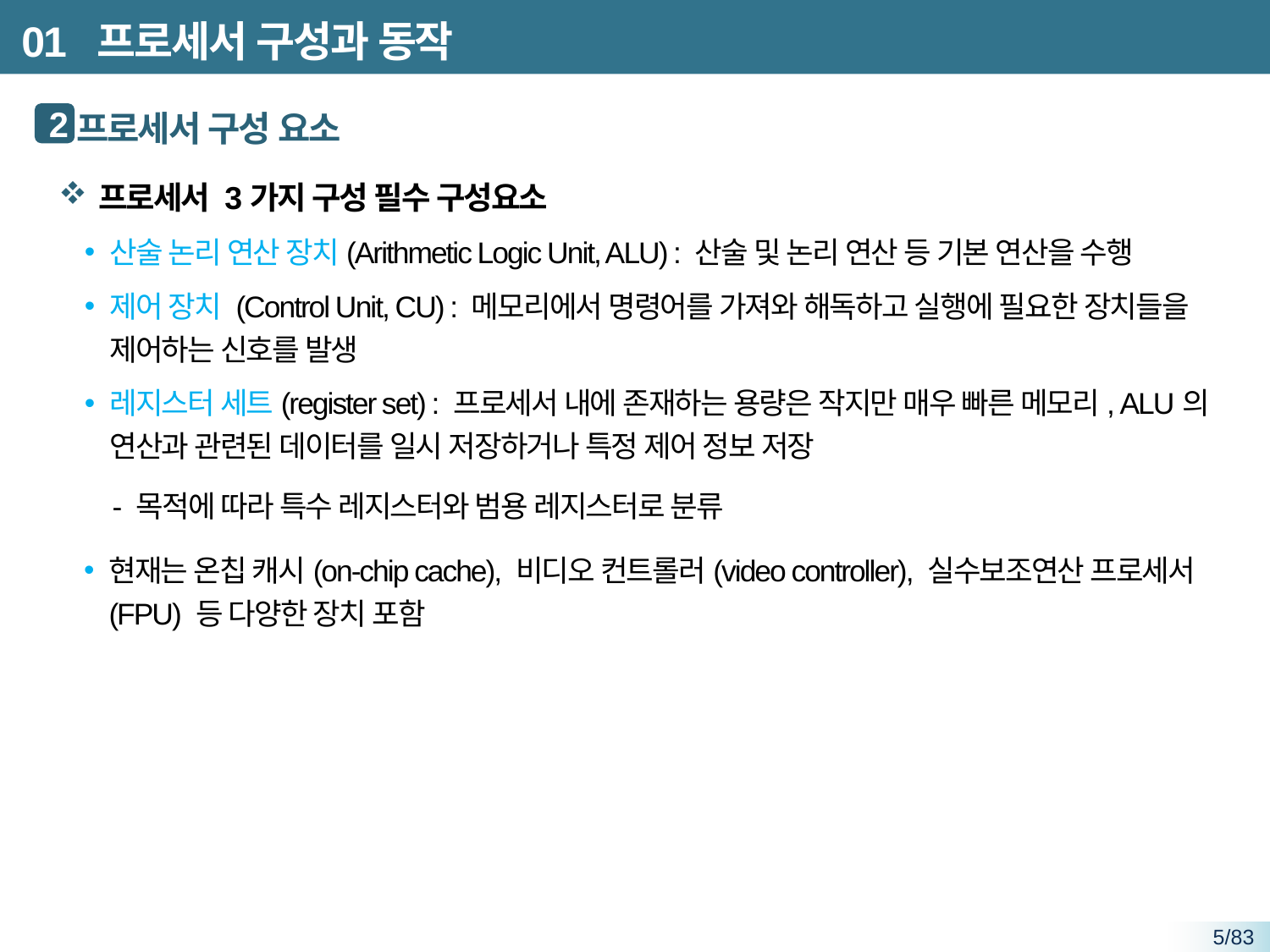

# 01  프로세서 구성과 동작
     프로세서 구성 요소
프로세서 3가지 구성 필수 구성요소
산술 논리 연산 장치(Arithmetic Logic Unit, ALU) : 산술 및 논리 연산 등 기본 연산을 수행
제어 장치 (Control Unit, CU) : 메모리에서 명령어를 가져와 해독하고 실행에 필요한 장치들을 제어하는 신호를 발생
레지스터 세트(register set) : 프로세서 내에 존재하는 용량은 작지만 매우 빠른 메모리, ALU의 연산과 관련된 데이터를 일시 저장하거나 특정 제어 정보 저장
    - 목적에 따라 특수 레지스터와 범용 레지스터로 분류
현재는 온칩 캐시(on-chip cache), 비디오 컨트롤러(video controller), 실수보조연산 프로세서(FPU) 등 다양한 장치 포함
2